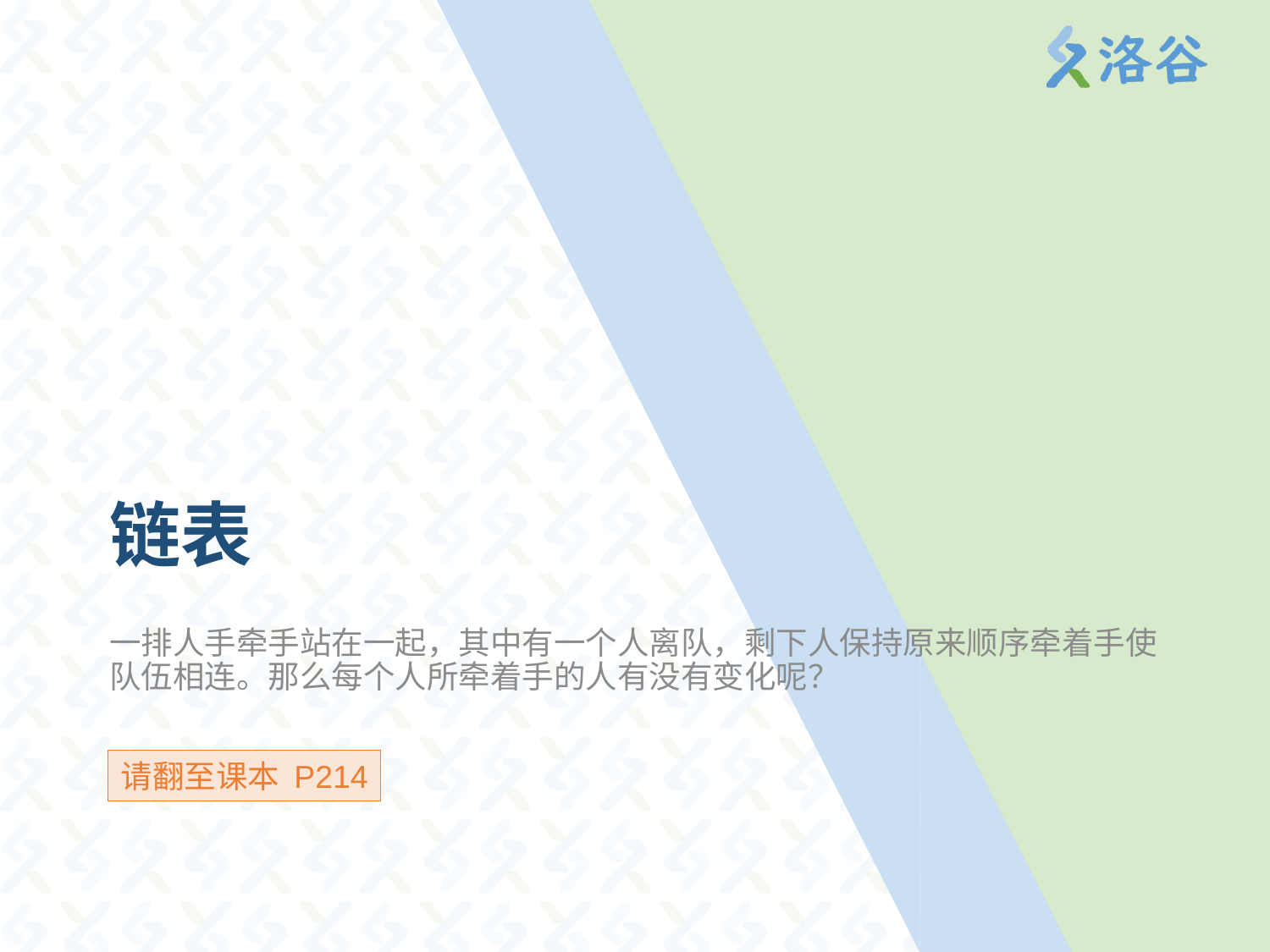

# 链表
一排人手牵手站在一起，其中有一个人离队，剩下人保持原来顺序牵着手使队伍相连。那么每个人所牵着手的人有没有变化呢？
请翻至课本 P214